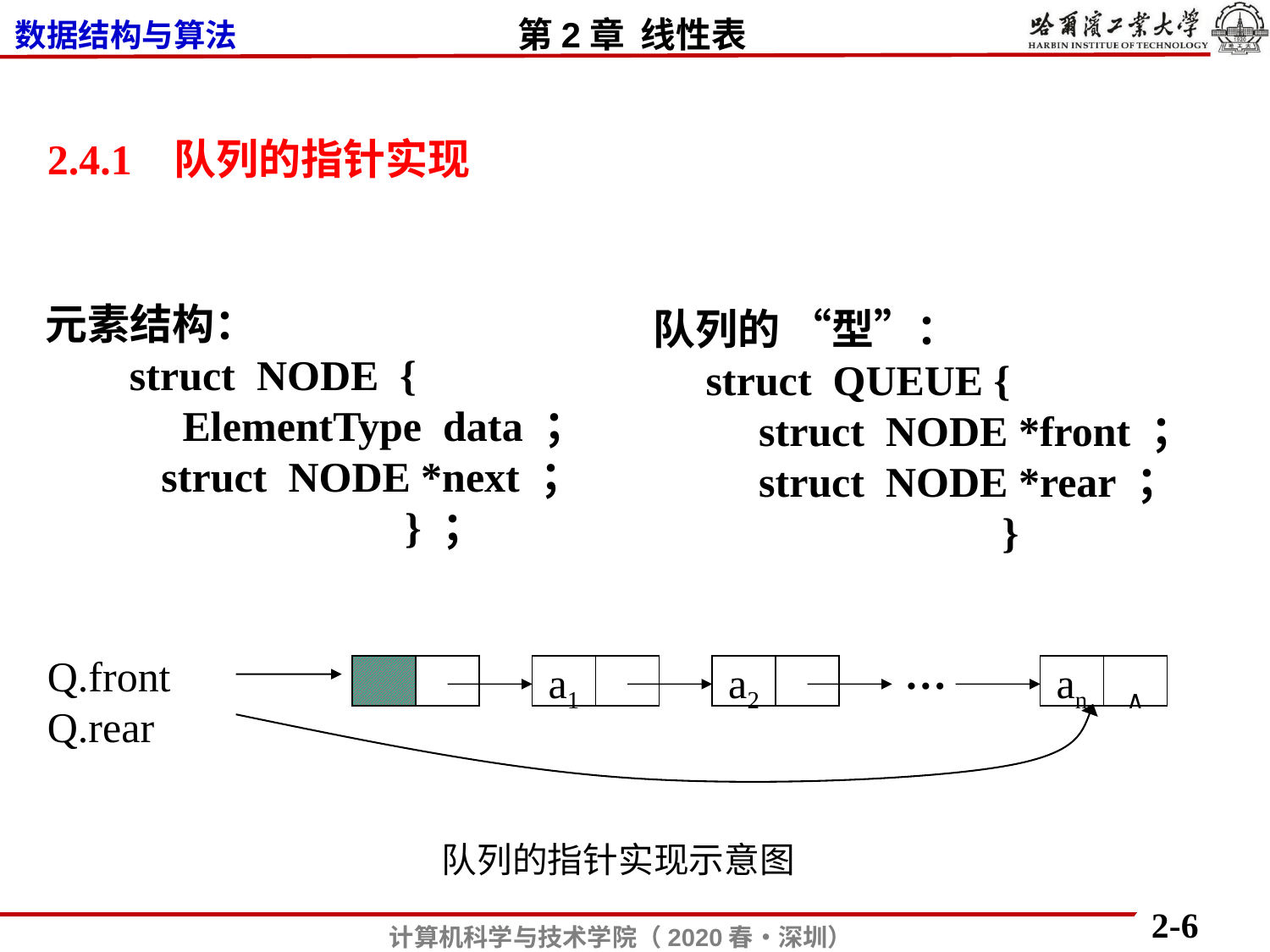

2.4.1   队列的指针实现
元素结构：
        struct  NODE  {
             ElementType  data ；
           struct  NODE *next ；
                                  } ；
队列的 “型”：
     struct  QUEUE {
          struct  NODE *front ；
          struct  NODE *rear ；
                                 }
…
Q.front
Q.rear

a1

a2

an
∧

队列的指针实现示意图